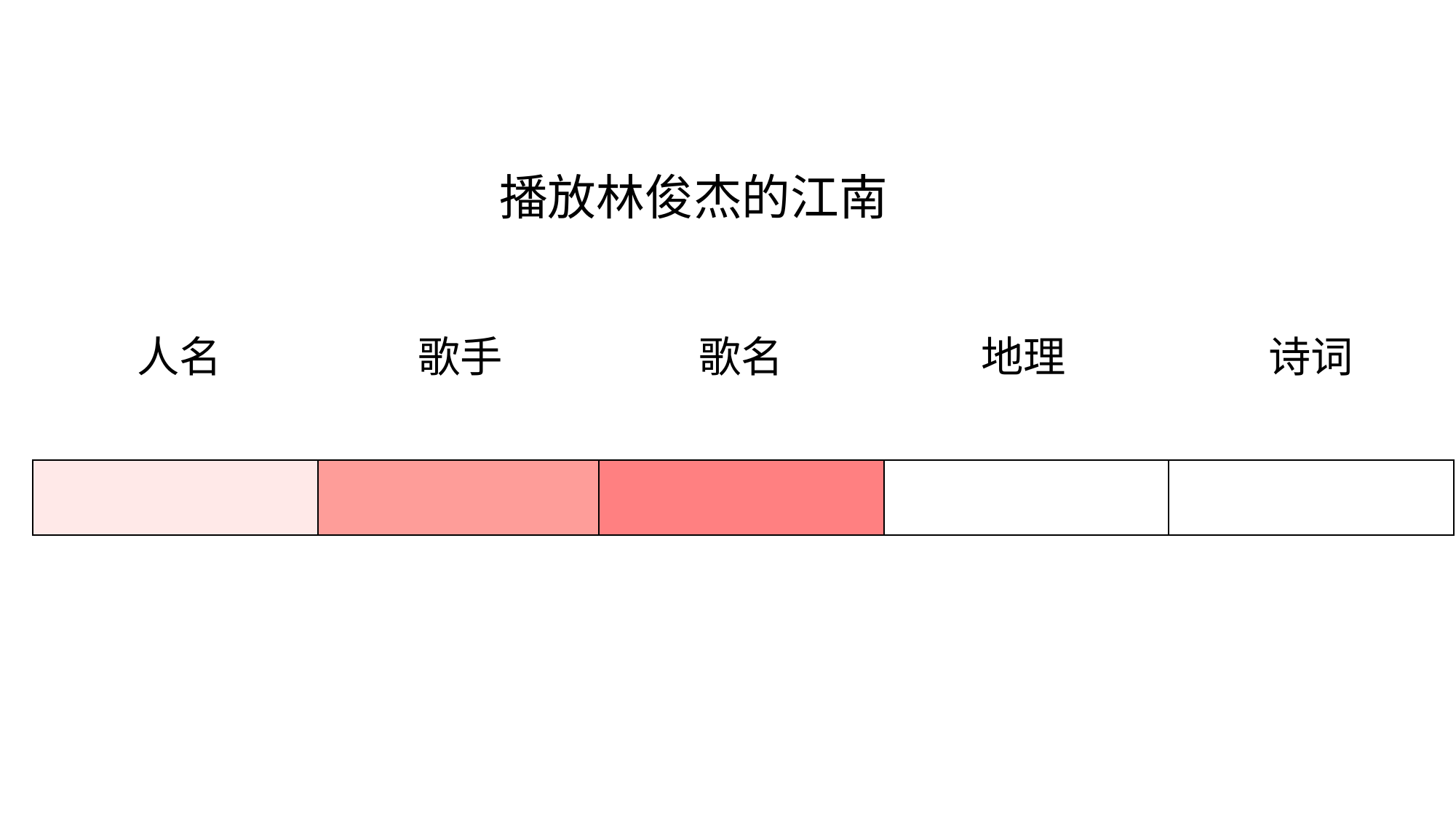

short text
播放林俊杰的江南
concepts
人名
歌手
歌名
地理
诗词
C-T attention